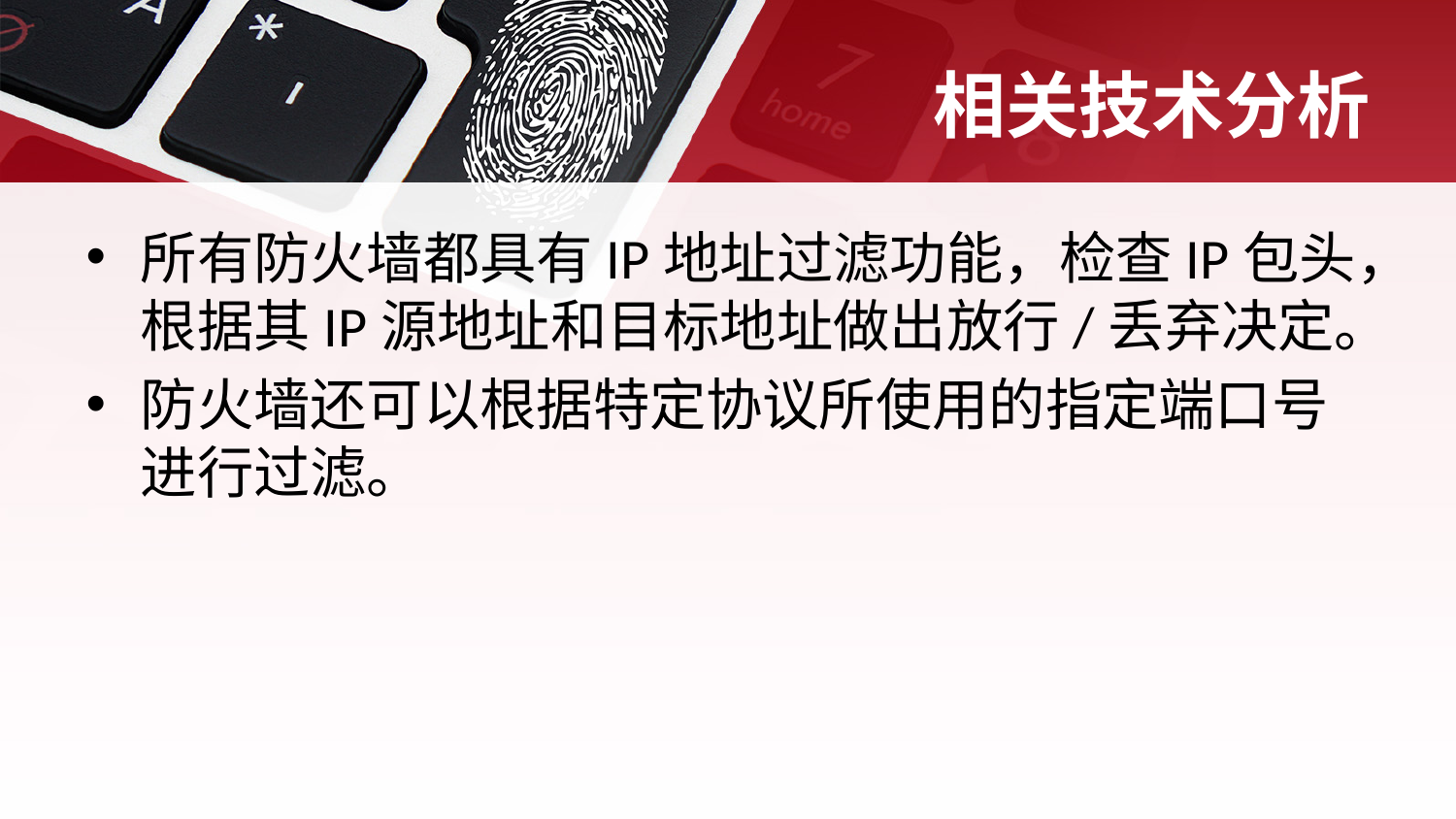

# 相关技术分析
所有防火墙都具有IP地址过滤功能，检查IP包头，根据其IP源地址和目标地址做出放行/丢弃决定。
防火墙还可以根据特定协议所使用的指定端口号进行过滤。